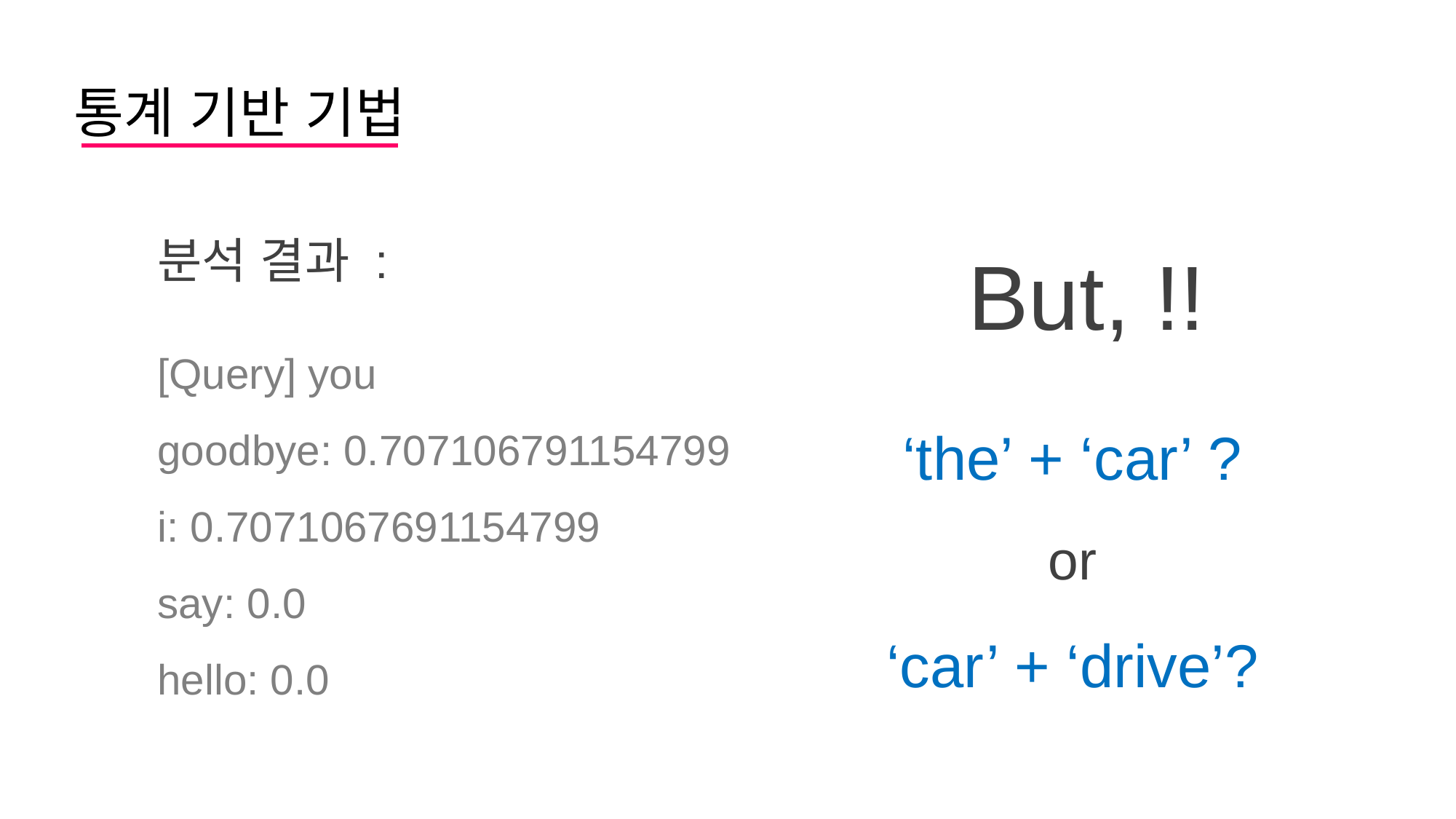

통계 기반 기법

But, !!
분석 결과 :

[Query] you
goodbye: 0.707106791154799
i: 0.7071067691154799
say: 0.0
hello: 0.0
‘the’ + ‘car’ ?
or
‘car’ + ‘drive’?